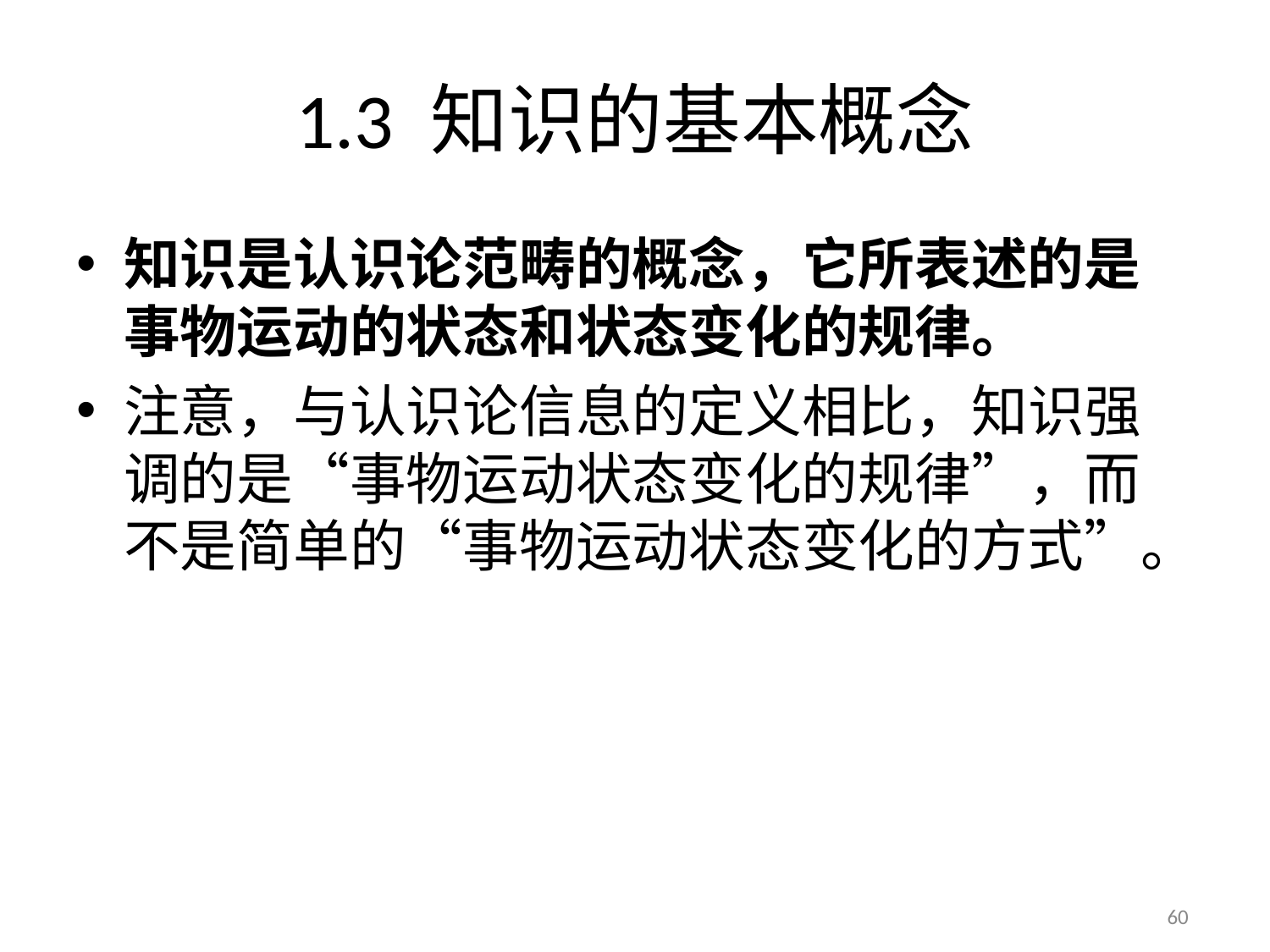

# 1.3 知识的基本概念
知识是认识论范畴的概念，它所表述的是事物运动的状态和状态变化的规律。
注意，与认识论信息的定义相比，知识强调的是“事物运动状态变化的规律”，而不是简单的“事物运动状态变化的方式”。

60